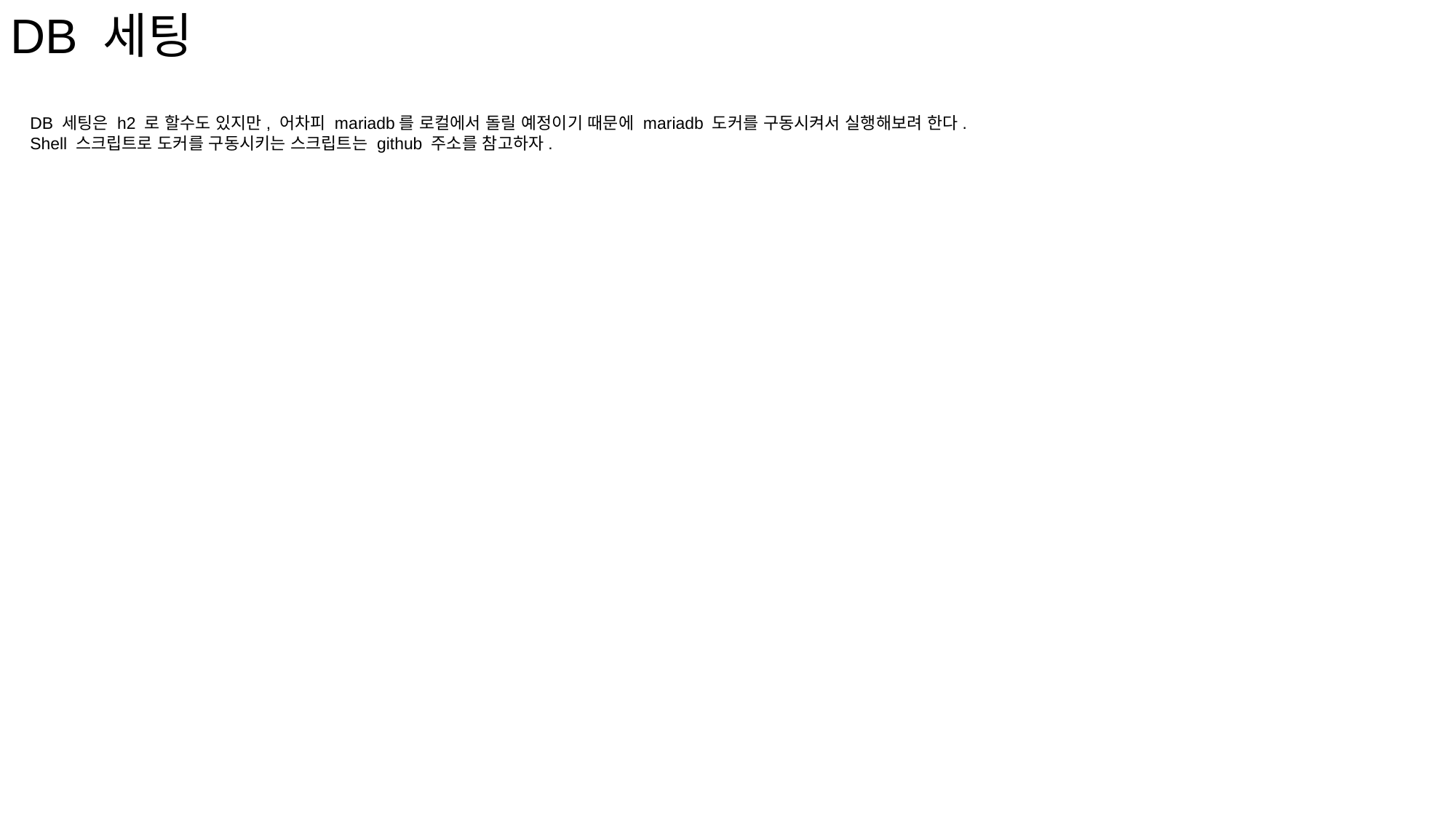

DB 세팅
DB 세팅은 h2 로 할수도 있지만, 어차피 mariadb를 로컬에서 돌릴 예정이기 때문에 mariadb 도커를 구동시켜서 실행해보려 한다.
Shell 스크립트로 도커를 구동시키는 스크립트는 github 주소를 참고하자.